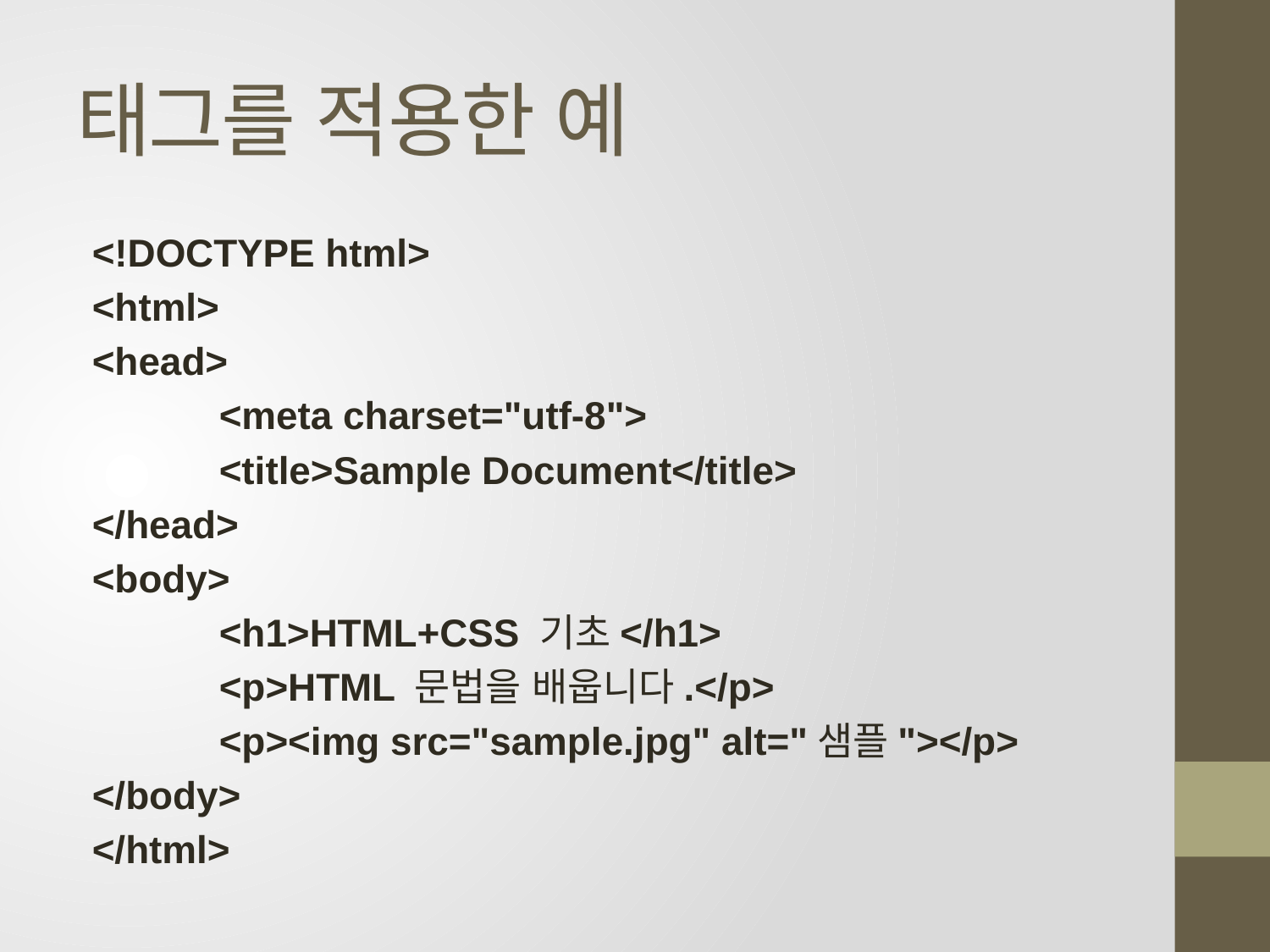

# 태그를 적용한 예
<!DOCTYPE html>
<html>
<head>
	<meta charset="utf-8">
	<title>Sample Document</title>
</head>
<body>
	<h1>HTML+CSS 기초</h1>
	<p>HTML 문법을 배웁니다.</p>
	<p><img src="sample.jpg" alt="샘플"></p>
</body>
</html>